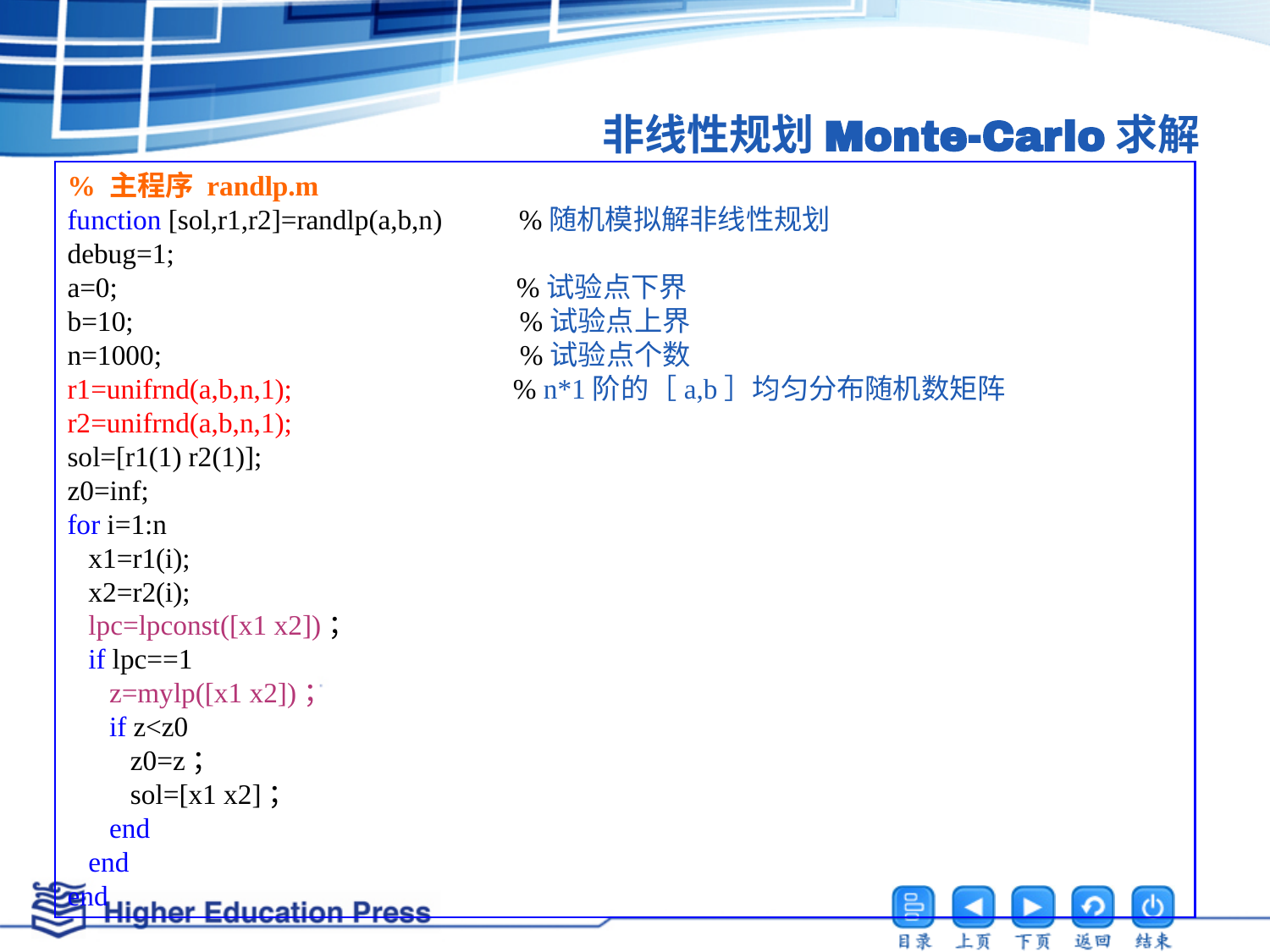

# 非线性规划Monte-Carlo求解
% 主程序 randlp.m
function [sol,r1,r2]=randlp(a,b,n)　　 %随机模拟解非线性规划
debug=1;
a=0;　　　　　　　　　　　　　   %试验点下界
b=10;　　　　　　　　　　　　 　%试验点上界
n=1000;　　　　　　　　　　　　 %试验点个数
r1=unifrnd(a,b,n,1);　　　　　　      % n*1阶的［a,b］均匀分布随机数矩阵
r2=unifrnd(a,b,n,1);
sol=[r1(1) r2(1)];
z0=inf;
for i=1:n
   x1=r1(i);
   x2=r2(i);
   lpc=lpconst([x1 x2])；
   if lpc==1
      z=mylp([x1 x2])；
      if z<z0
         z0=z；
         sol=[x1 x2]；
      end
   end
end